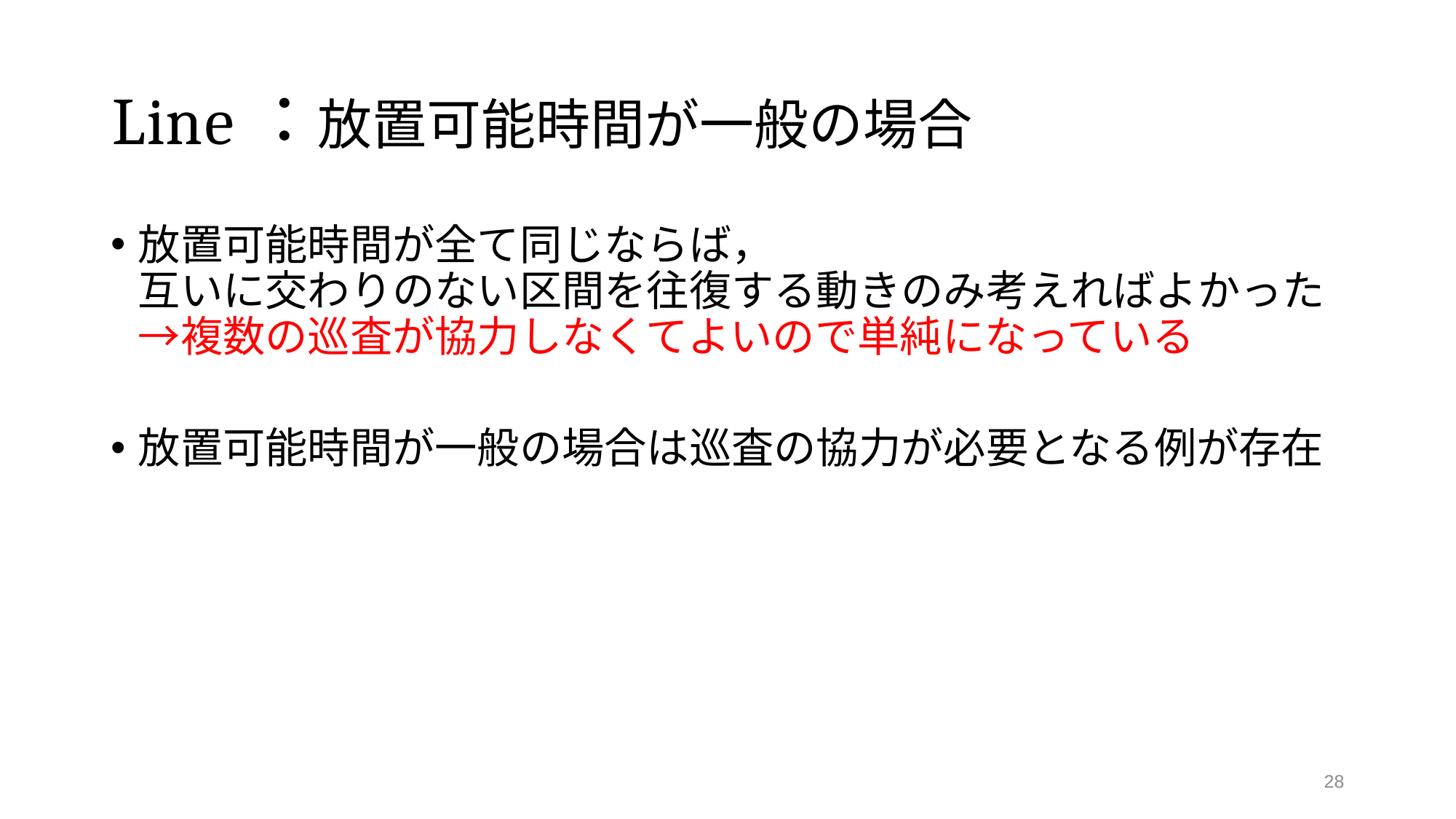

# Line：放置可能時間が一般の場合
放置可能時間が全て同じならば，
互いに交わりのない区間を往復する動きのみ考えればよかった
→複数の巡査が協力しなくてよいので単純になっている
放置可能時間が一般の場合は巡査の協力が必要となる例が存在
28